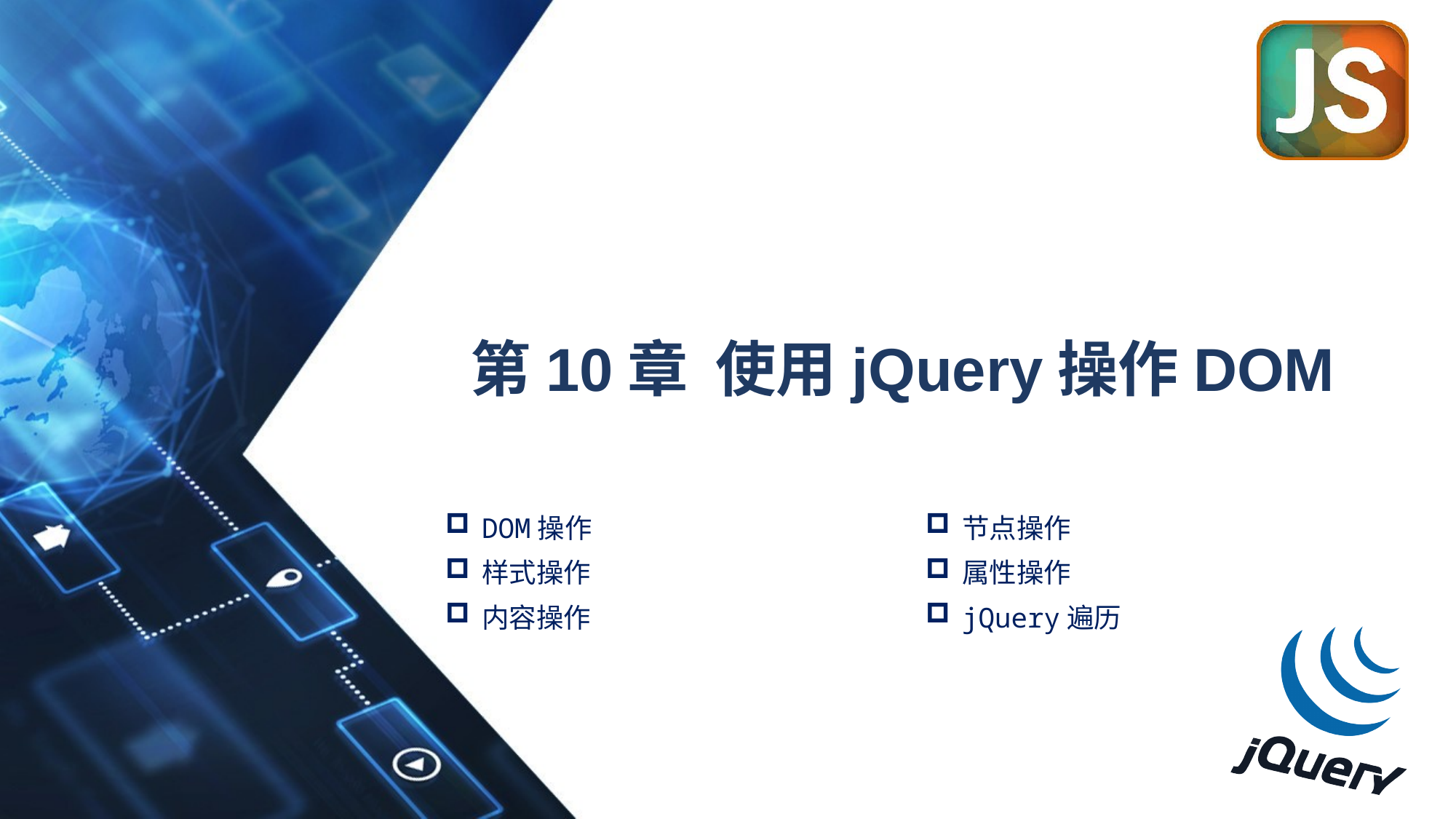

# 第10章  使用jQuery操作DOM
DOM操作
样式操作
内容操作
节点操作
属性操作
jQuery遍历